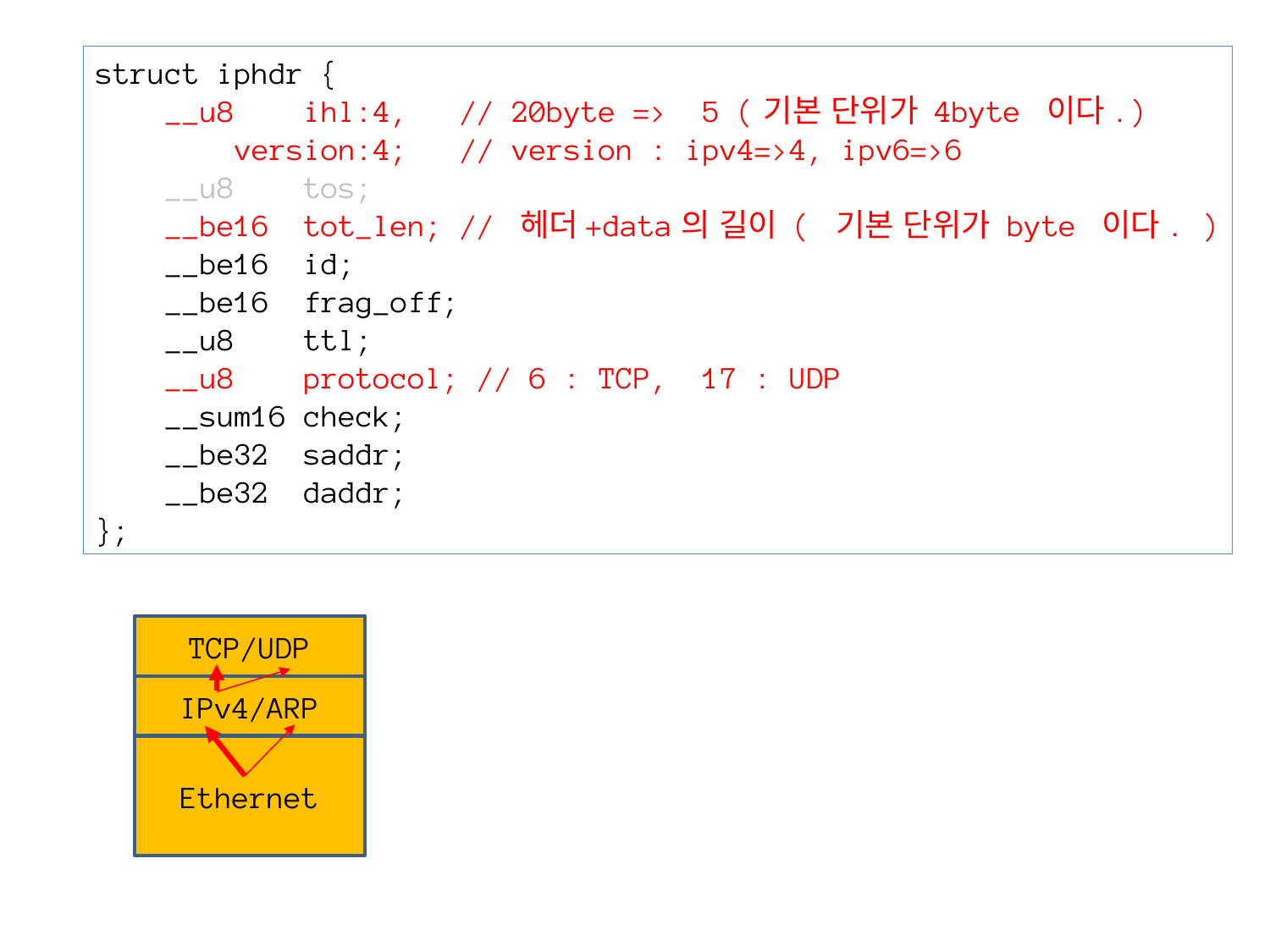

struct iphdr {
    __u8    ihl:4,   // 20byte =>  5 (기본 단위가 4byte 이다.)
        version:4;   // version : ipv4=>4, ipv6=>6
    __u8    tos;
    __be16  tot_len; // 헤더+data의 길이 ( 기본 단위가 byte 이다. )
    __be16  id;
    __be16  frag_off;
    __u8    ttl;
    __u8    protocol; // 6 : TCP,  17 : UDP
    __sum16 check;
    __be32  saddr;
    __be32  daddr;
};
TCP/UDP
IPv4/ARP
Ethernet